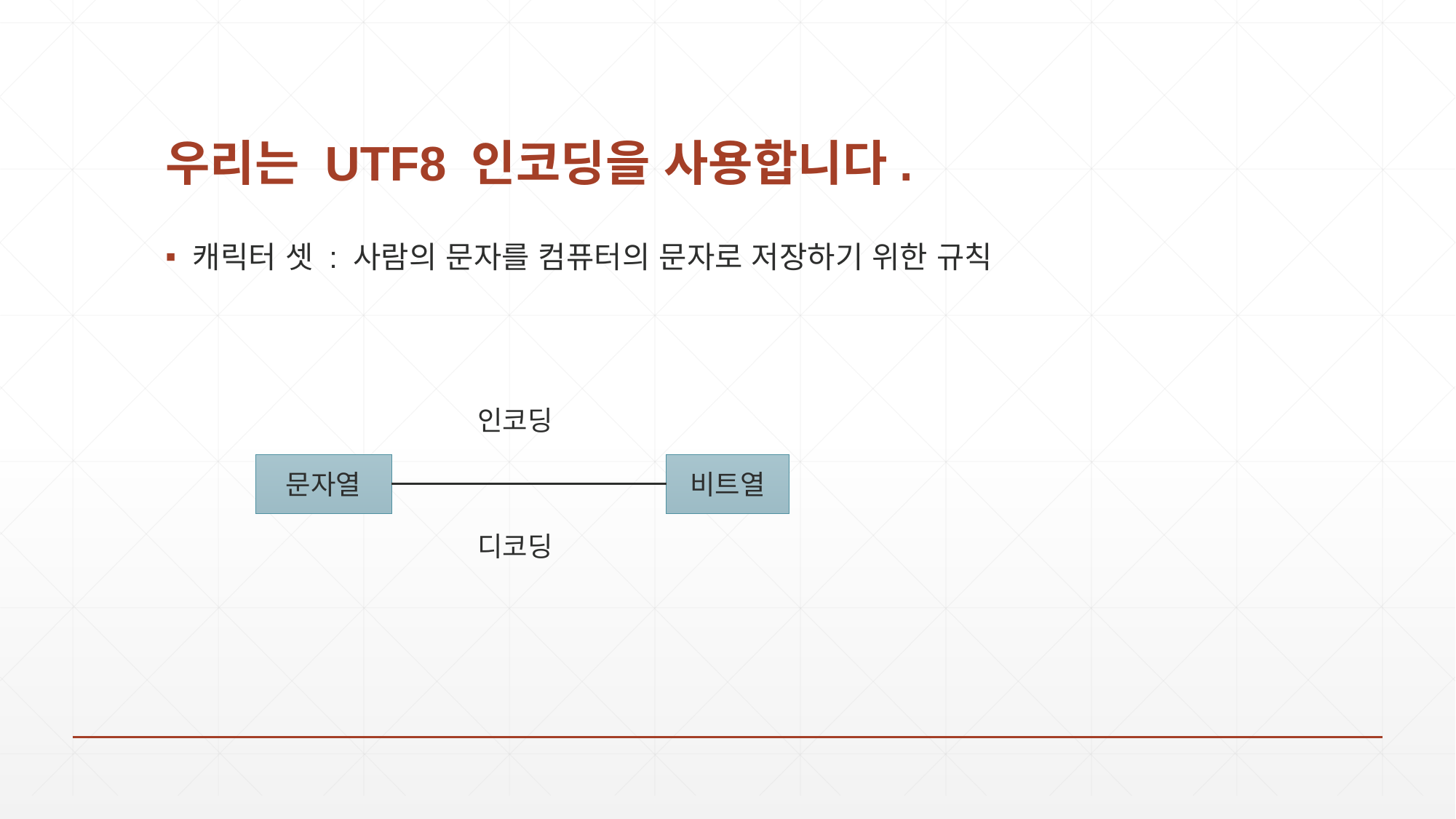

# 우리는 UTF8 인코딩을 사용합니다.
캐릭터 셋 : 사람의 문자를 컴퓨터의 문자로 저장하기 위한 규칙
인코딩
문자열
비트열
디코딩